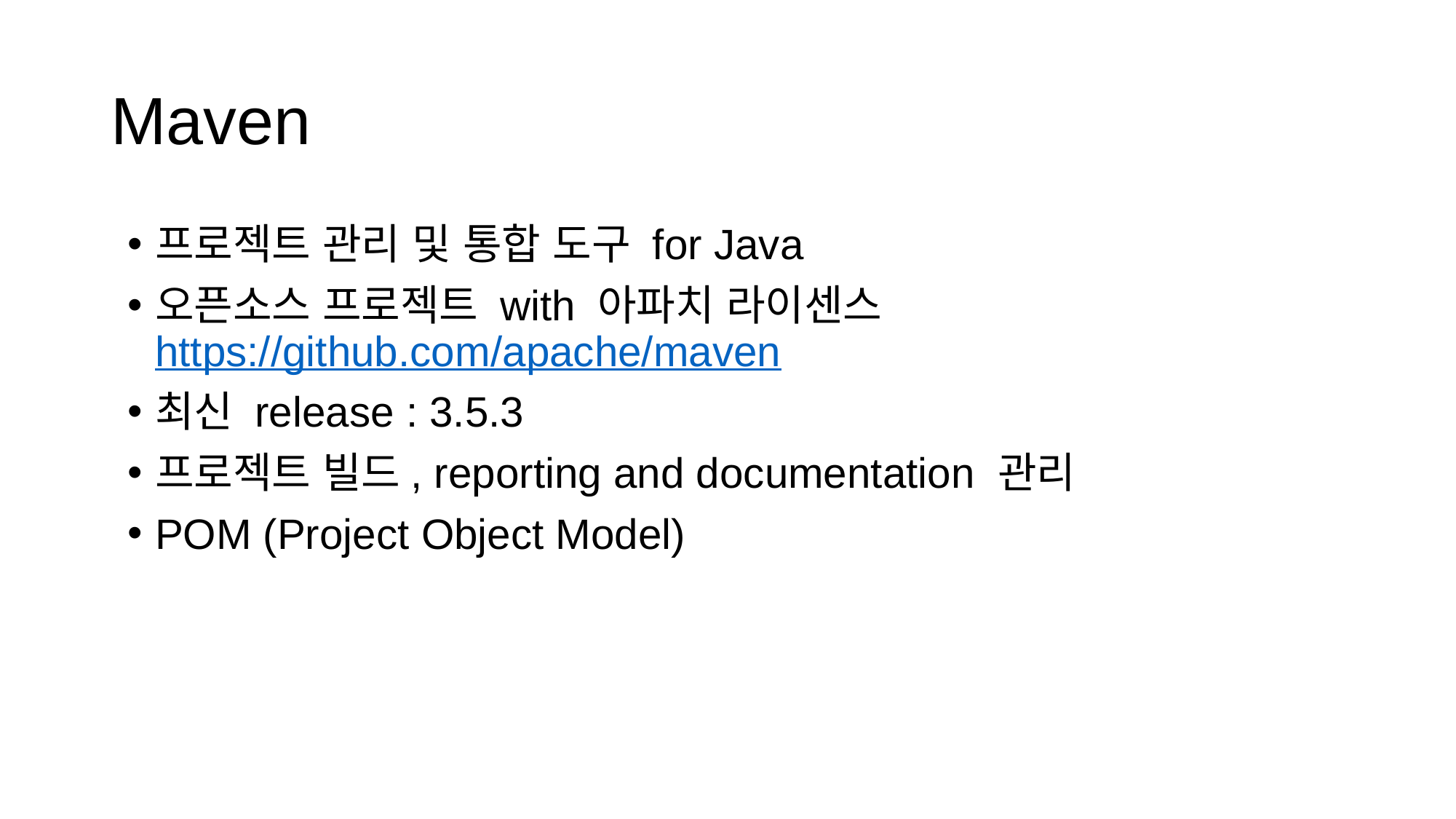

# Maven
프로젝트 관리 및 통합 도구 for Java
오픈소스 프로젝트 with 아파치 라이센스
https://github.com/apache/maven
최신 release : 3.5.3
프로젝트 빌드, reporting and documentation 관리
POM (Project Object Model)